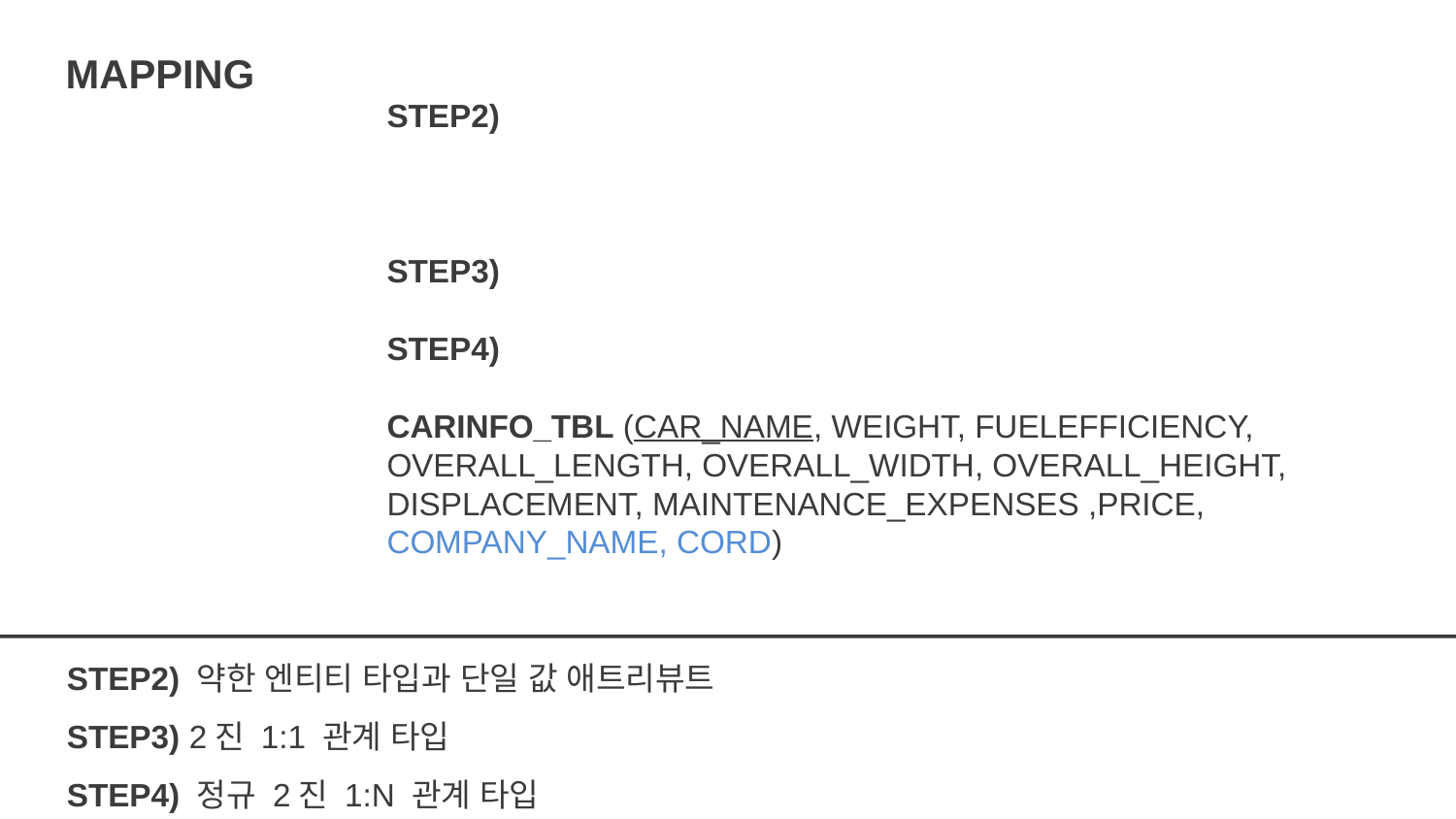

MAPPING
STEP2)

STEP3)

STEP4)

CARINFO_TBL (CAR_NAME, WEIGHT, FUELEFFICIENCY, OVERALL_LENGTH, OVERALL_WIDTH, OVERALL_HEIGHT, DISPLACEMENT, MAINTENANCE_EXPENSES ,PRICE,
COMPANY_NAME, CORD)

STEP2) 약한 엔티티 타입과 단일 값 애트리뷰트
STEP3) 2진 1:1 관계 타입
STEP4) 정규 2진 1:N 관계 타입